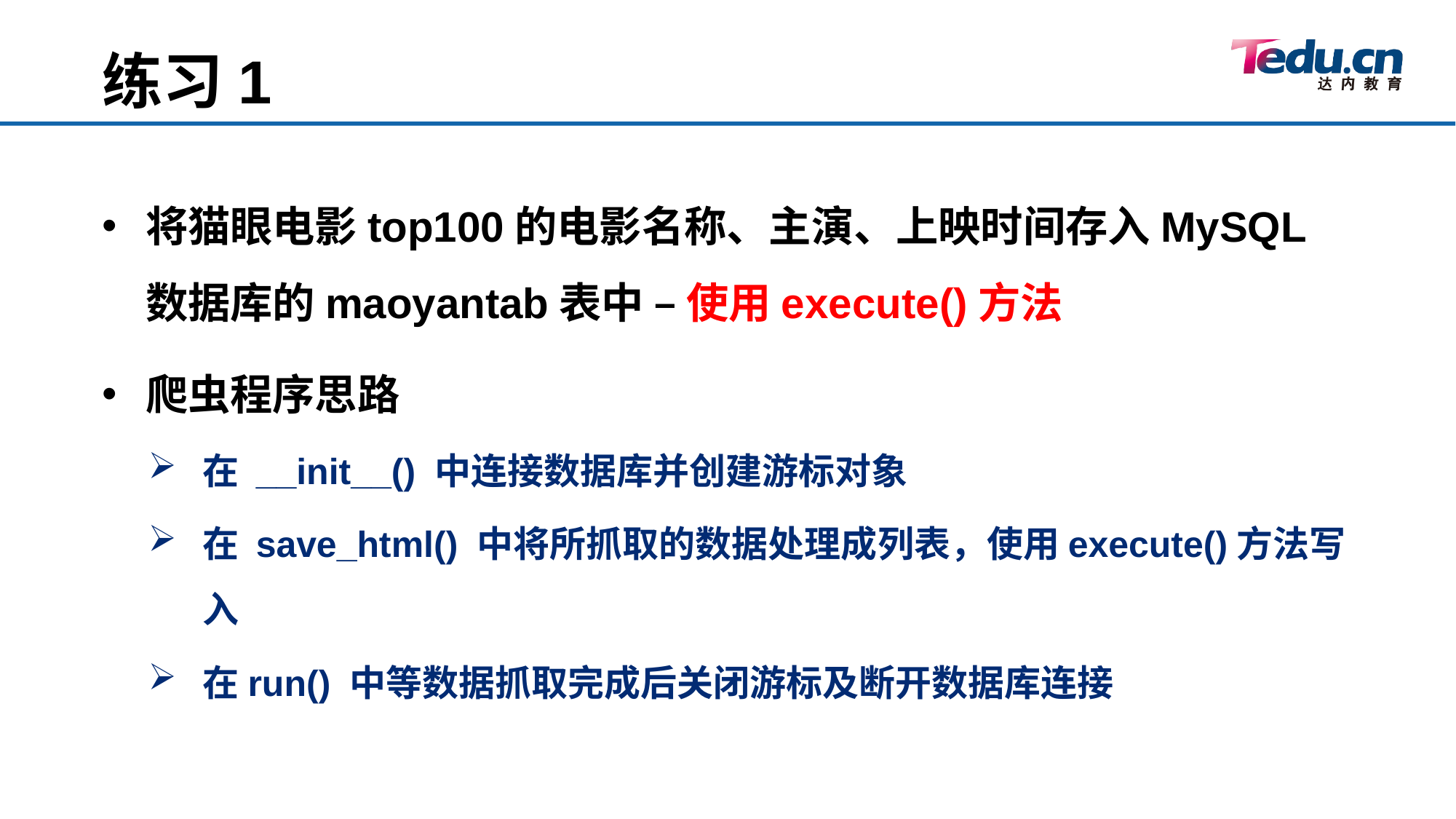

练习1
将猫眼电影top100的电影名称、主演、上映时间存入MySQL数据库的maoyantab表中 – 使用execute()方法
爬虫程序思路
在 __init__() 中连接数据库并创建游标对象
在 save_html() 中将所抓取的数据处理成列表，使用execute()方法写入
在run() 中等数据抓取完成后关闭游标及断开数据库连接